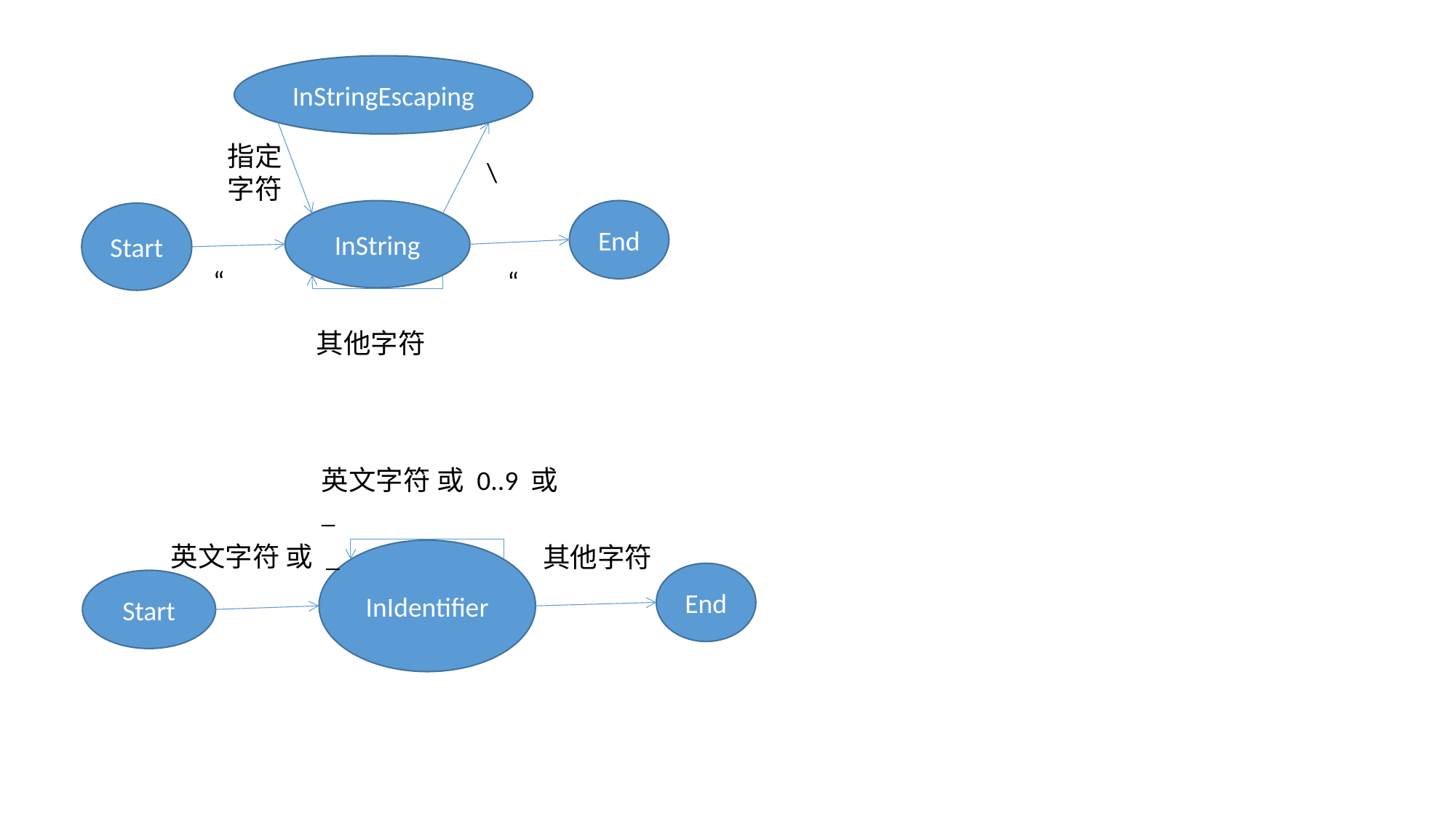

InStringEscaping
指定字符
\
End
InString
Start
“
“
其他字符
英文字符 或 0..9 或 _
英文字符 或 _
其他字符
InIdentifier
End
Start